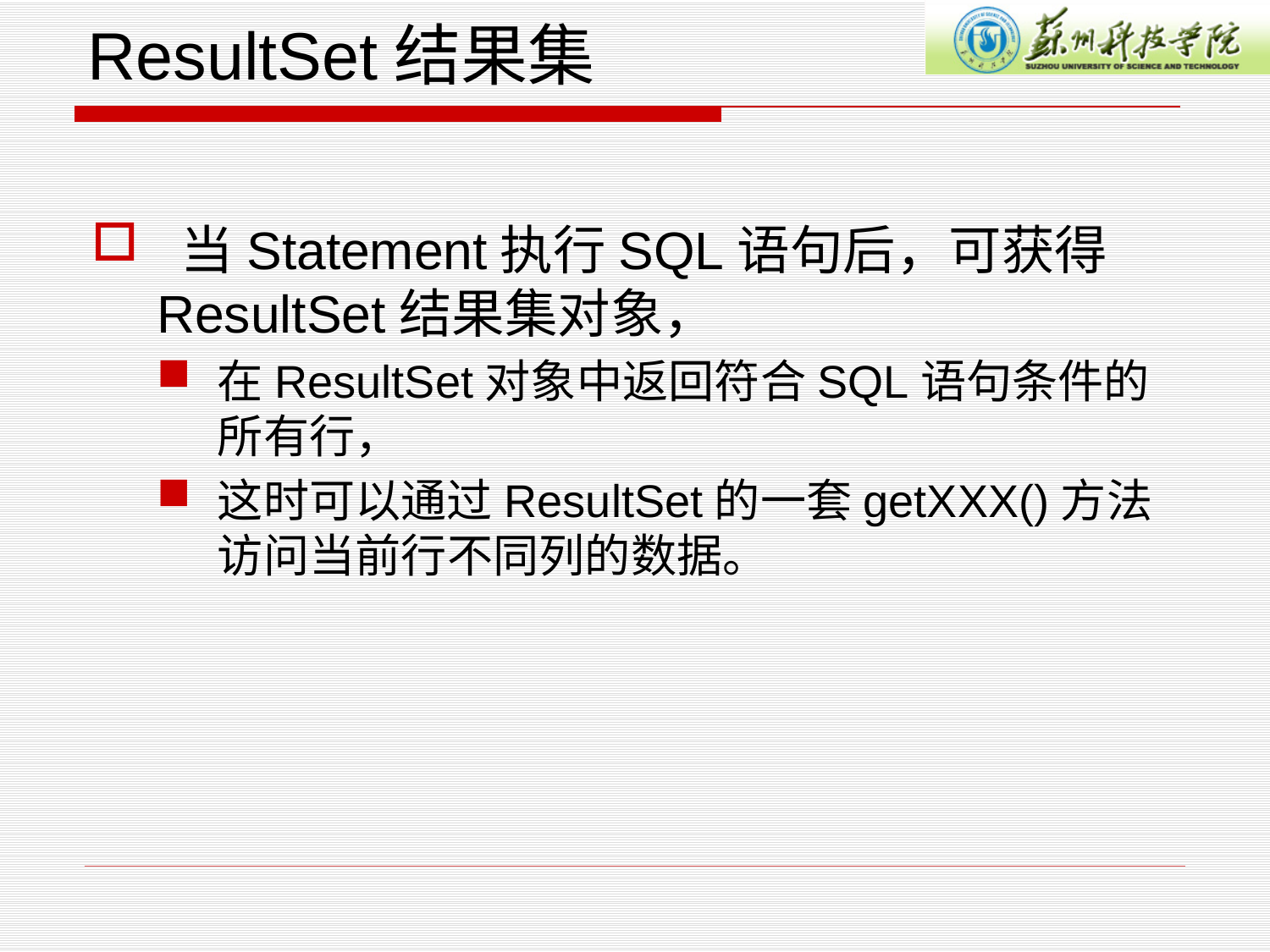

# ResultSet结果集

 当Statement执行SQL语句后，可获得ResultSet结果集对象，
在ResultSet对象中返回符合SQL语句条件的所有行，
这时可以通过ResultSet的一套getXXX()方法访问当前行不同列的数据。